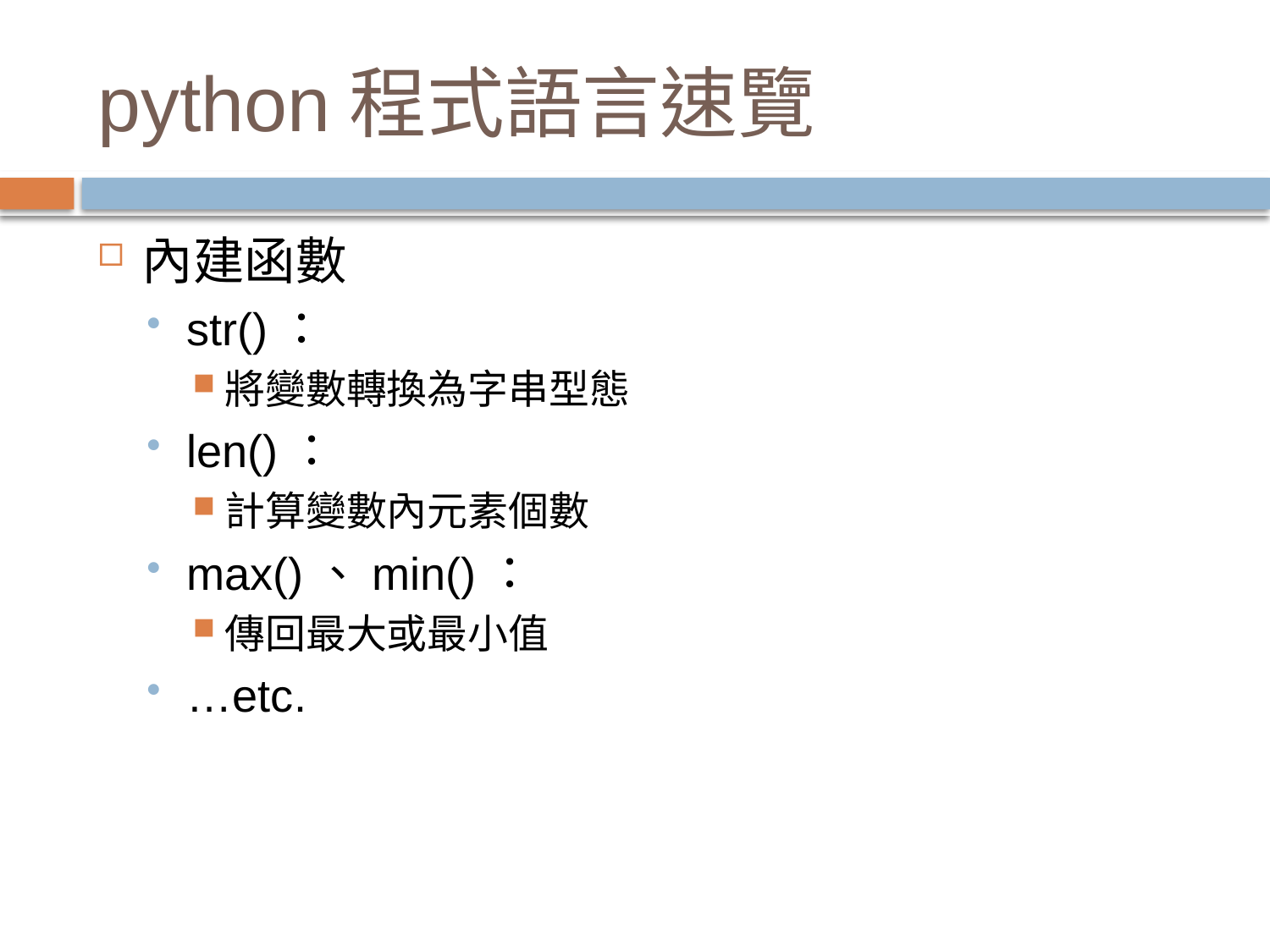

# python程式語言速覽
內建函數
str()：
將變數轉換為字串型態
len()：
計算變數內元素個數
max()、min()：
傳回最大或最小值
…etc.